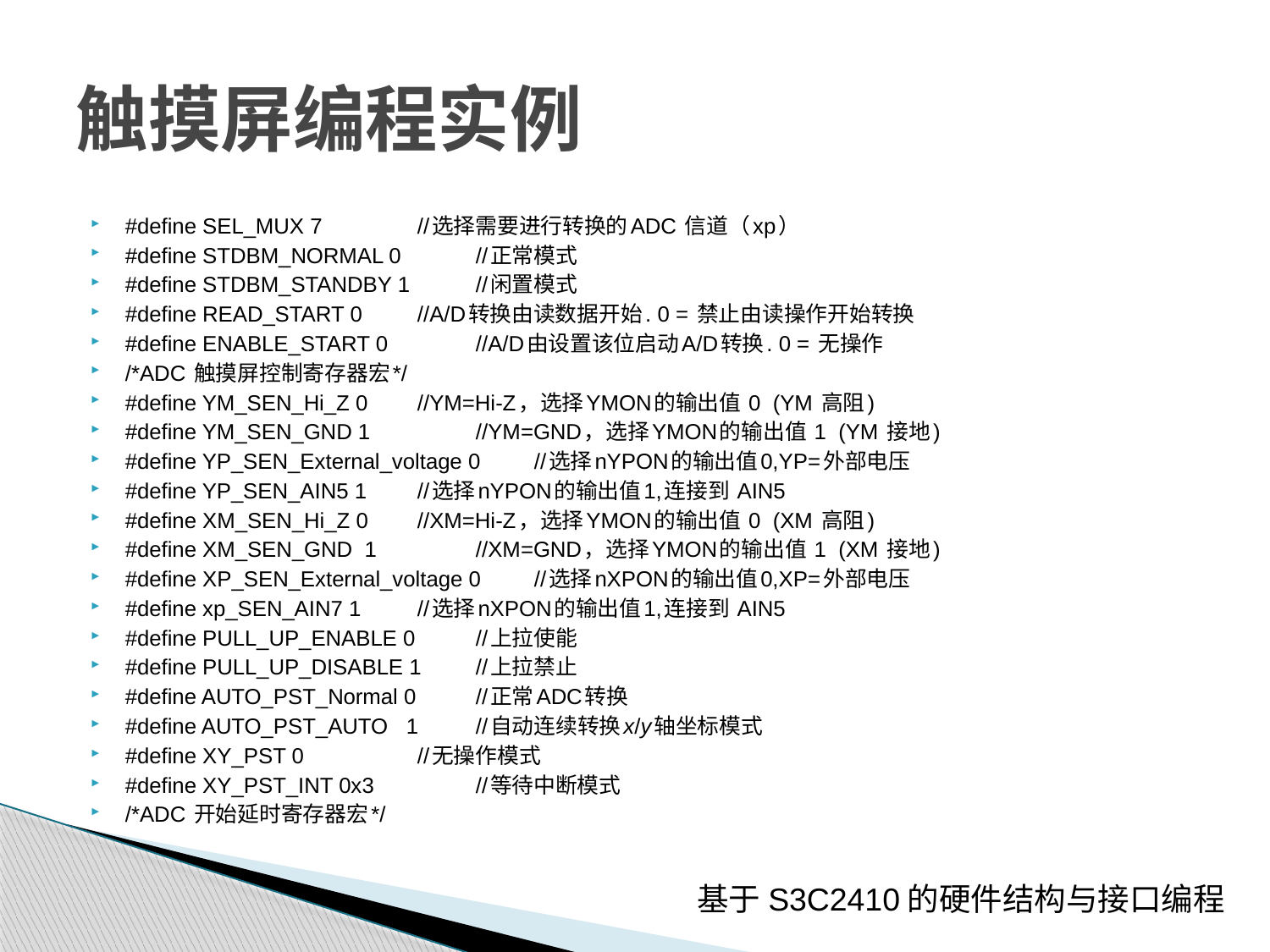

# 触摸屏编程实例
#define SEL_MUX 7       	//选择需要进行转换的ADC 信道（xp）
#define STDBM_NORMAL 0     	//正常模式
#define STDBM_STANDBY 1  	//闲置模式
#define READ_START 0    	//A/D转换由读数据开始. 0 = 禁止由读操作开始转换
#define ENABLE_START 0      	//A/D由设置该位启动A/D转换. 0 = 无操作
/*ADC 触摸屏控制寄存器宏*/
#define YM_SEN_Hi_Z 0        	//YM=Hi-Z，选择YMON的输出值 0  (YM 高阻)
#define YM_SEN_GND 1           	//YM=GND，选择YMON的输出值 1  (YM 接地)
#define YP_SEN_External_voltage 0	//选择nYPON的输出值0,YP=外部电压
#define YP_SEN_AIN5 1        	//选择nYPON的输出值1,连接到 AIN5
#define XM_SEN_Hi_Z 0       	//XM=Hi-Z，选择YMON的输出值 0  (XM 高阻)
#define XM_SEN_GND  1          	//XM=GND，选择YMON的输出值 1  (XM 接地)
#define XP_SEN_External_voltage 0	//选择nXPON的输出值0,XP=外部电压
#define xp_SEN_AIN7 1       	//选择nXPON的输出值1,连接到 AIN5
#define PULL_UP_ENABLE 0    	//上拉使能
#define PULL_UP_DISABLE 1    	//上拉禁止
#define AUTO_PST_Normal 0    	//正常ADC转换
#define AUTO_PST_AUTO   1  	//自动连续转换x/y轴坐标模式
#define XY_PST 0             	//无操作模式
#define XY_PST_INT 0x3         	//等待中断模式
/*ADC 开始延时寄存器宏*/

基于S3C2410的硬件结构与接口编程